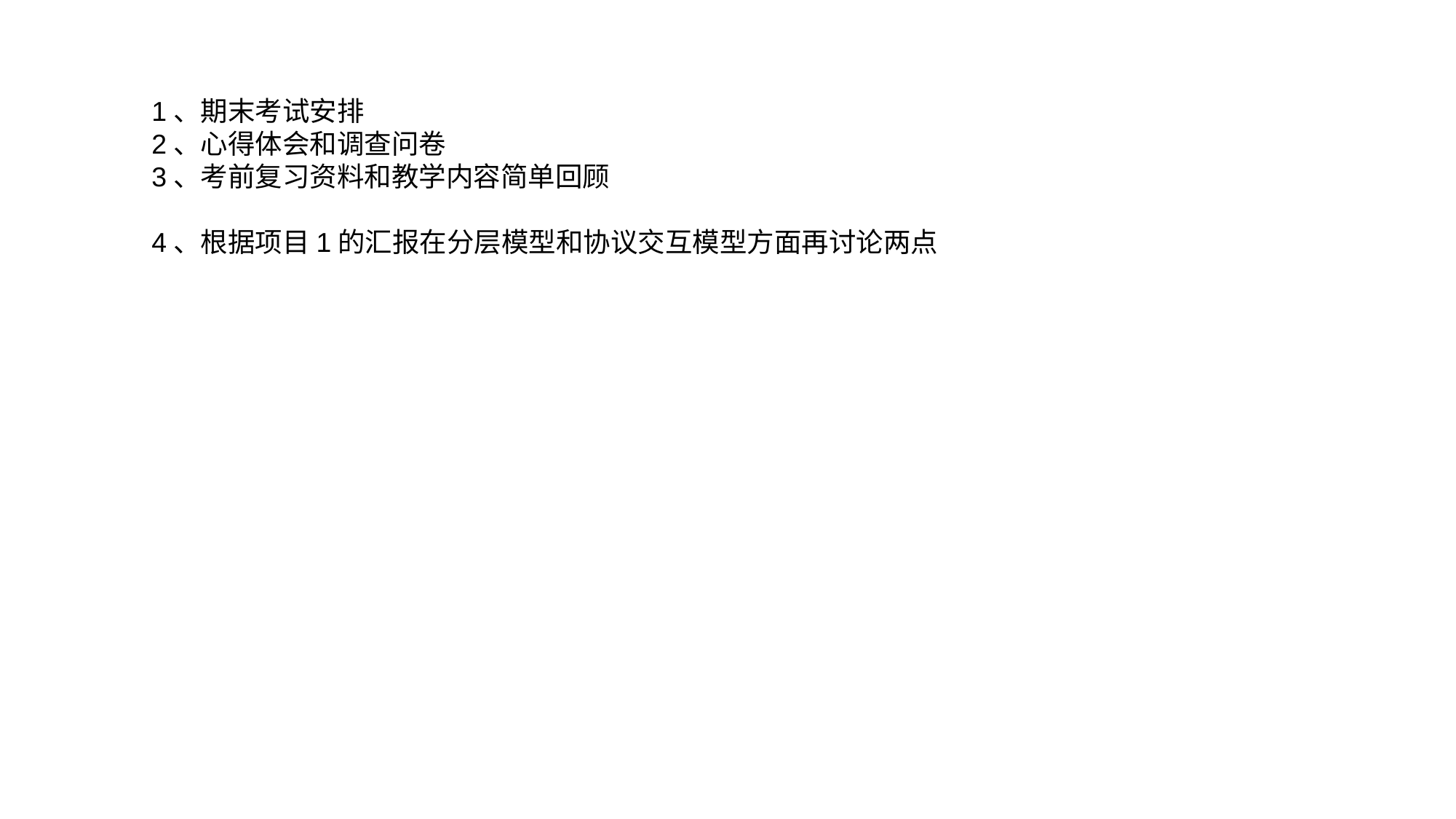

1、期末考试安排
2、心得体会和调查问卷
3、考前复习资料和教学内容简单回顾

4、根据项目1的汇报在分层模型和协议交互模型方面再讨论两点